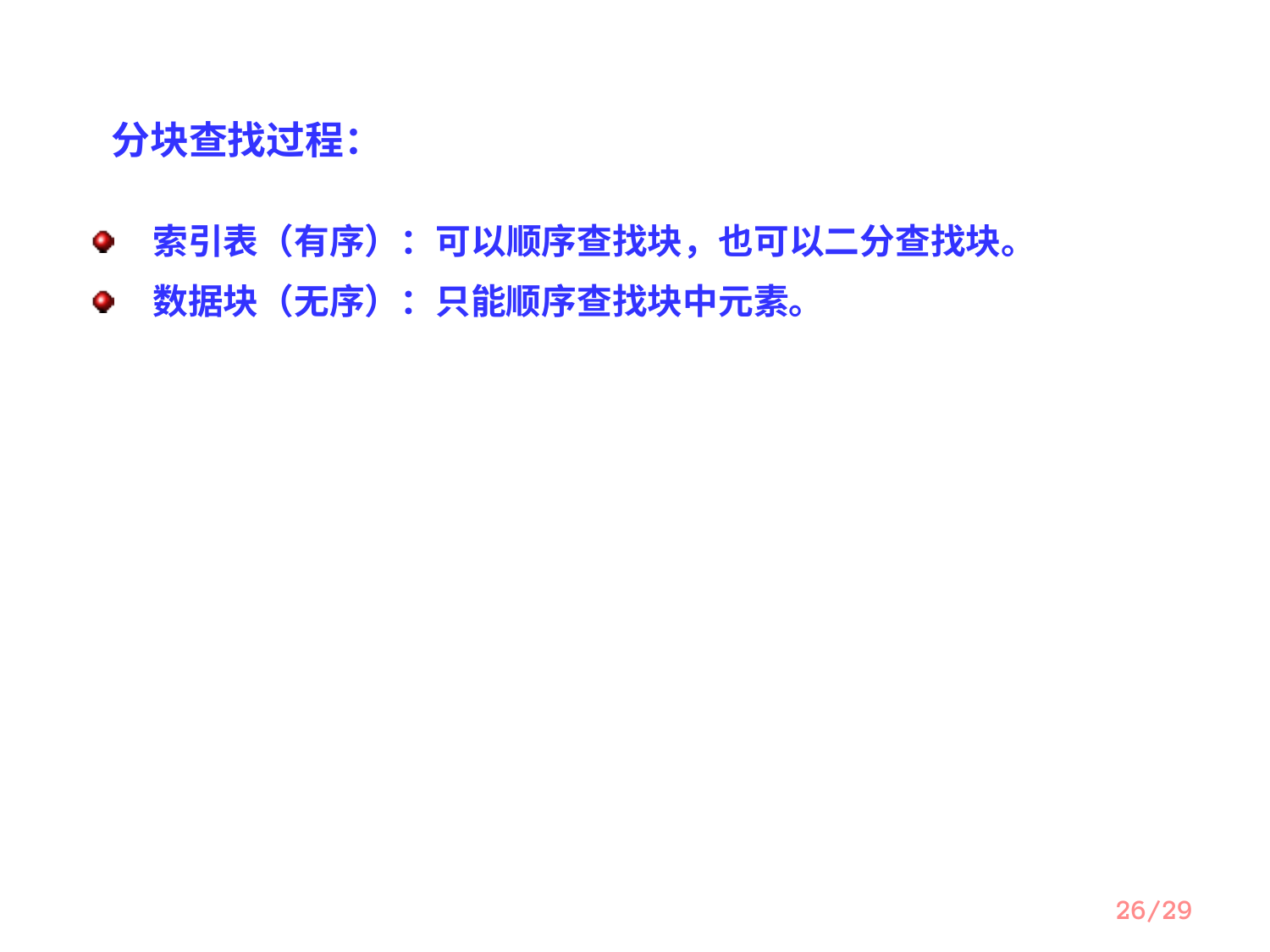

分块查找过程：
索引表（有序）：可以顺序查找块，也可以二分查找块。
数据块（无序）：只能顺序查找块中元素。
26/29